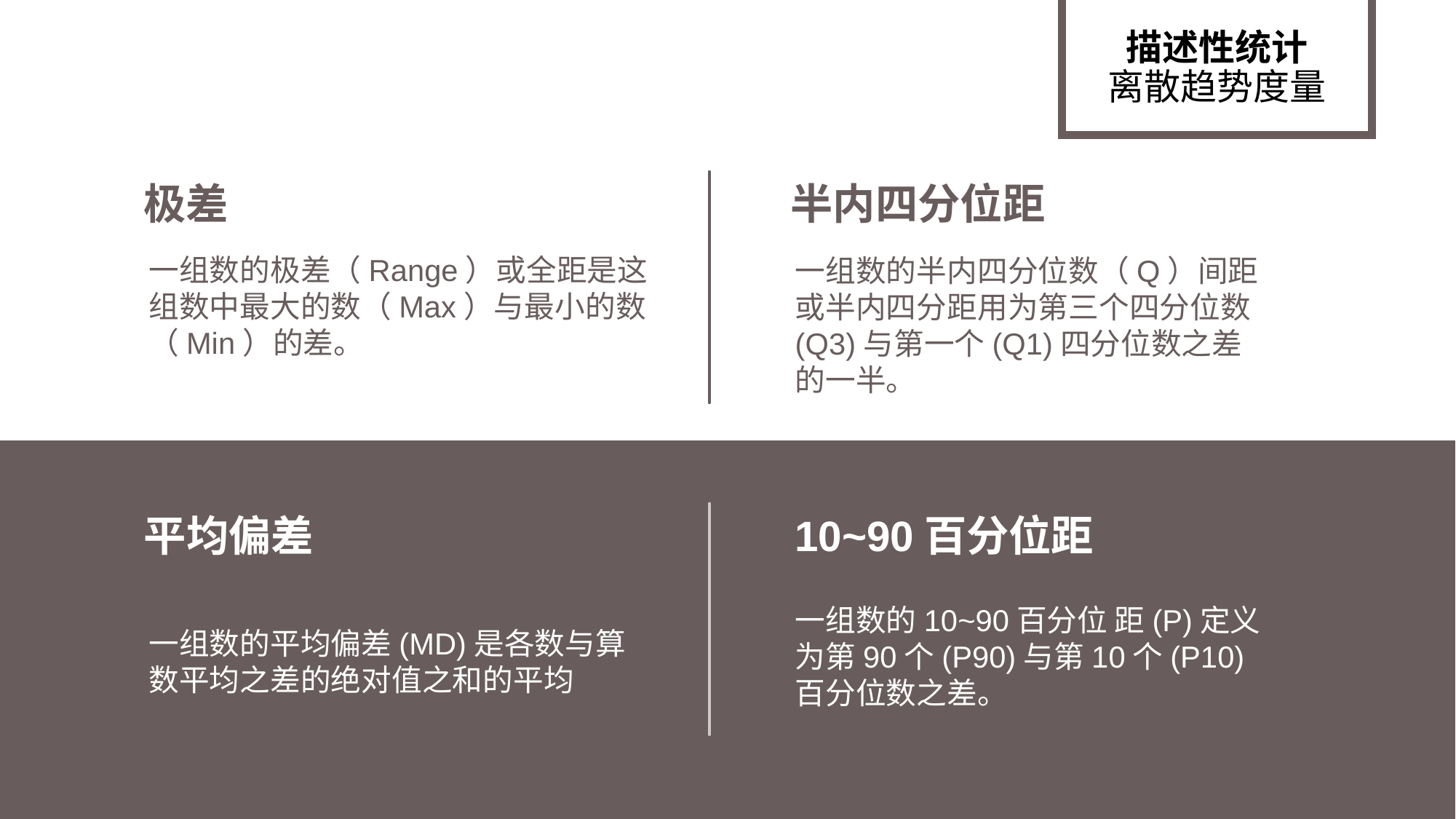

描述性统计
离散趋势度量
极差
半内四分位距
一组数的极差（Range）或全距是这组数中最大的数（Max）与最小的数（Min）的差。
一组数的半内四分位数（Q）间距或半内四分距用为第三个四分位数(Q3)与第一个(Q1)四分位数之差的一半。

平均偏差
10~90百分位距
一组数的10~90百分位 距(P)定义为第90个(P90)与第10个(P10)百分位数之差。
一组数的平均偏差(MD)是各数与算数平均之差的绝对值之和的平均